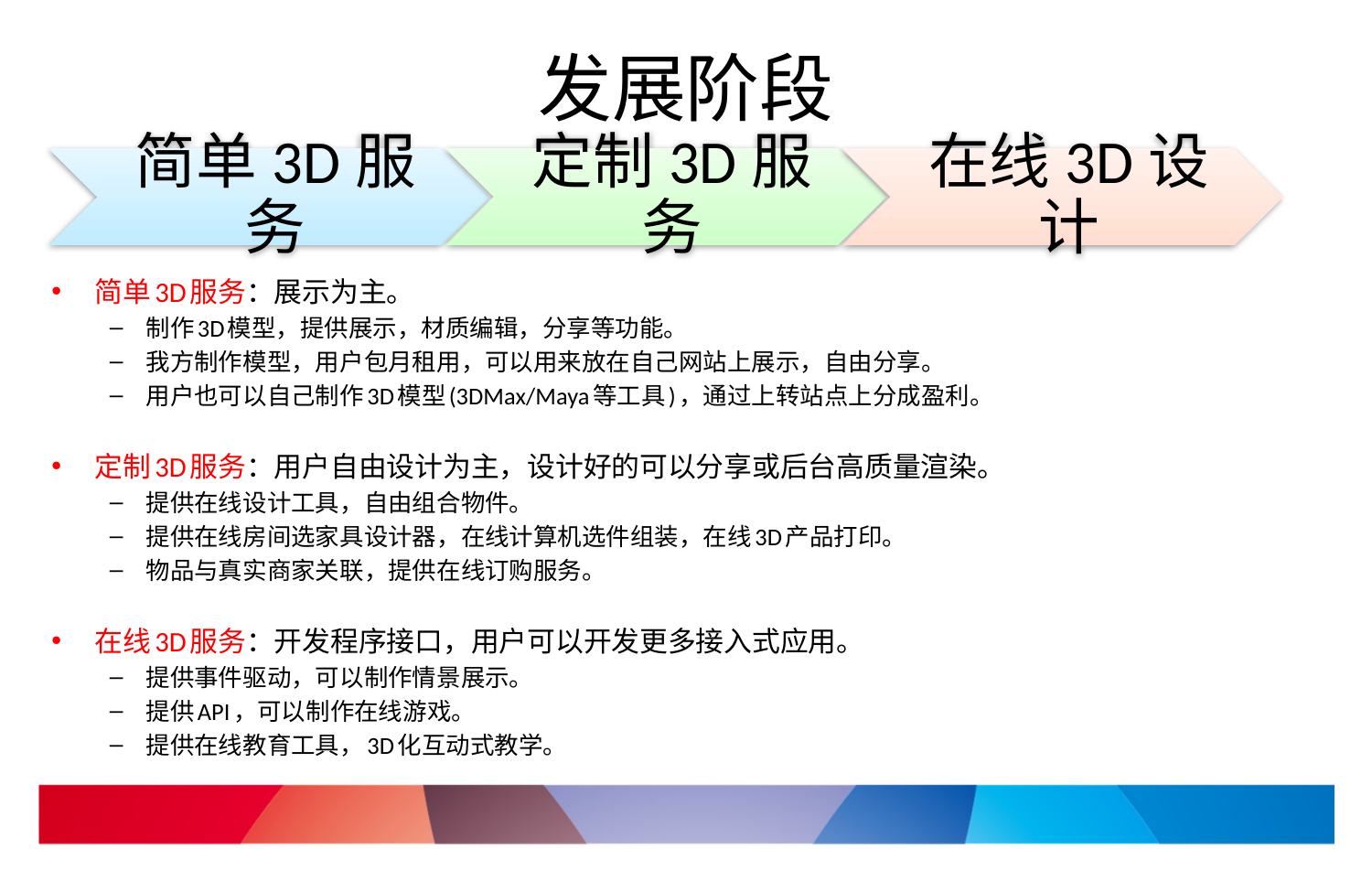

# 发展阶段
简单3D服务
定制3D服务
在线3D设计
简单3D服务：展示为主。
制作3D模型，提供展示，材质编辑，分享等功能。
我方制作模型，用户包月租用，可以用来放在自己网站上展示，自由分享。
用户也可以自己制作3D模型(3DMax/Maya等工具)，通过上转站点上分成盈利。

定制3D服务：用户自由设计为主，设计好的可以分享或后台高质量渲染。
提供在线设计工具，自由组合物件。
提供在线房间选家具设计器，在线计算机选件组装，在线3D产品打印。
物品与真实商家关联，提供在线订购服务。

在线3D服务：开发程序接口，用户可以开发更多接入式应用。
提供事件驱动，可以制作情景展示。
提供API，可以制作在线游戏。
提供在线教育工具，3D化互动式教学。